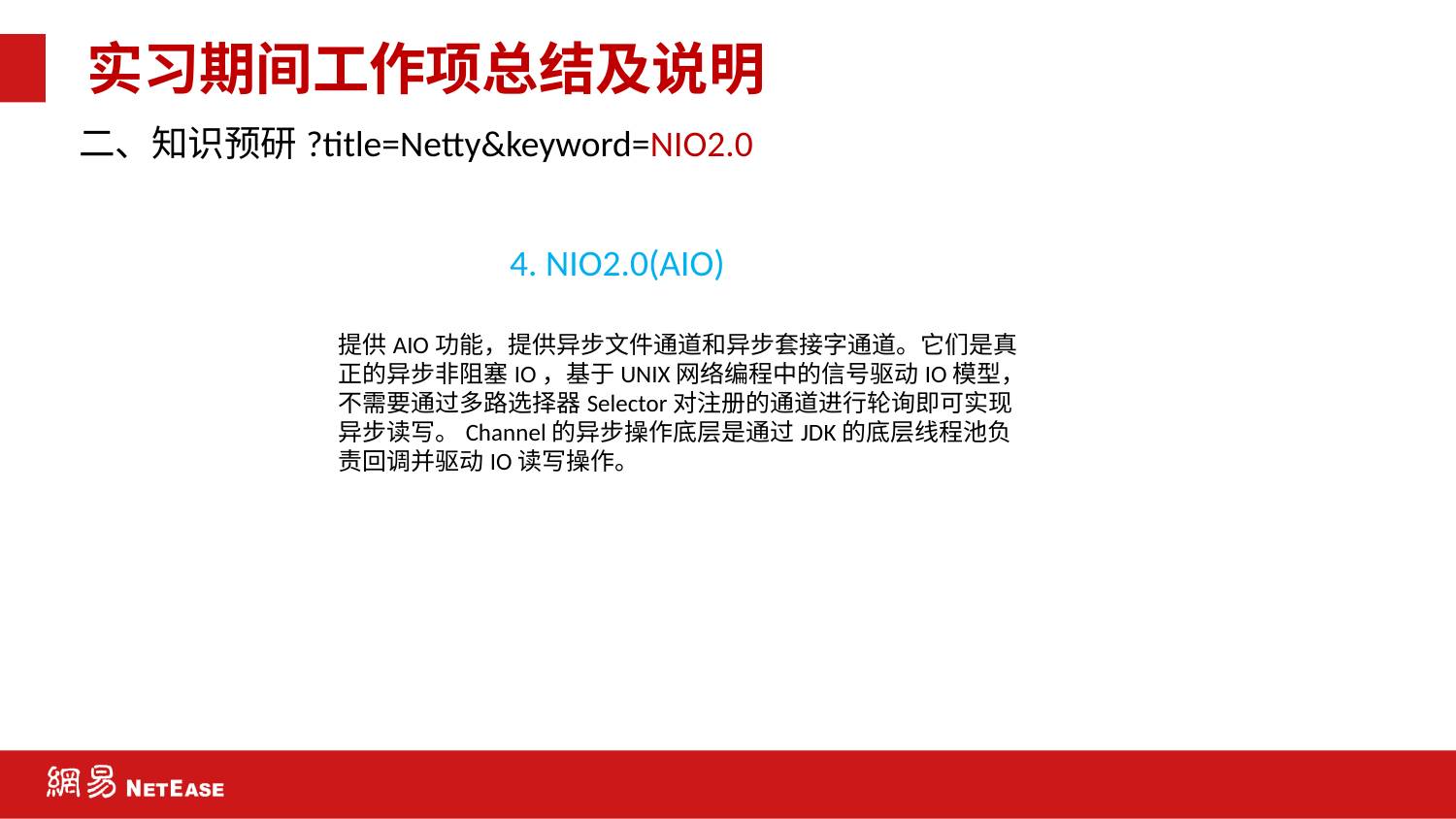

# 实习期间工作项总结及说明
二、知识预研?title=Netty&keyword=NIO2.0
4. NIO2.0(AIO)
提供AIO功能，提供异步文件通道和异步套接字通道。它们是真正的异步非阻塞IO，基于UNIX网络编程中的信号驱动IO模型，不需要通过多路选择器Selector对注册的通道进行轮询即可实现异步读写。Channel的异步操作底层是通过JDK的底层线程池负责回调并驱动IO读写操作。